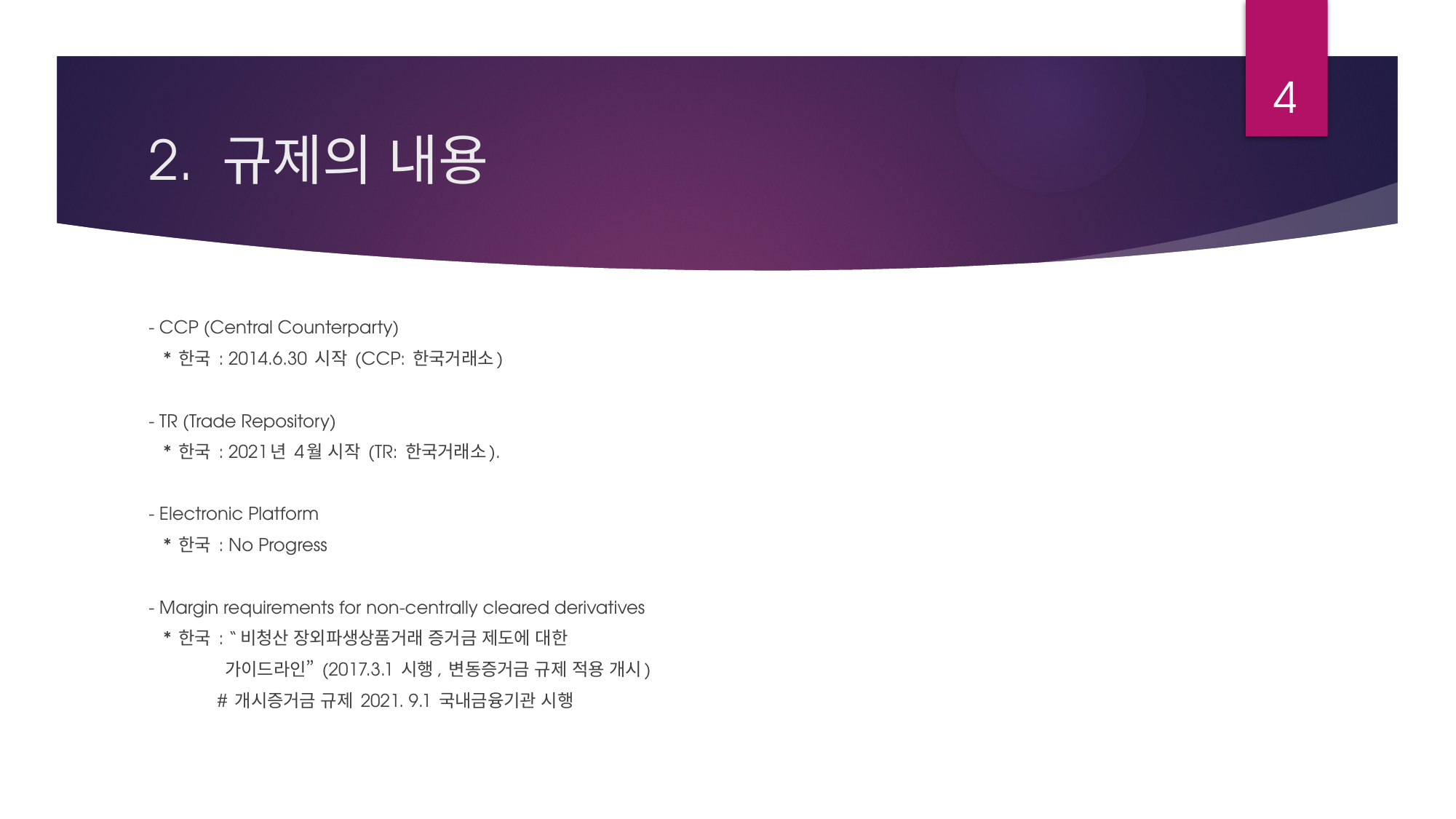

4
# 2. 규제의 내용
- CCP (Central Counterparty)
   * 한국 : 2014.6.30 시작 (CCP: 한국거래소)

- TR (Trade Repository)
   * 한국 : 2021년 4월 시작 (TR: 한국거래소).

- Electronic Platform
   * 한국 : No Progress

- Margin requirements for non-centrally cleared derivatives
   * 한국 : “비청산 장외파생상품거래 증거금 제도에 대한
               가이드라인” (2017.3.1 시행, 변동증거금 규제 적용 개시)
              # 개시증거금 규제 2021. 9.1 국내금융기관 시행